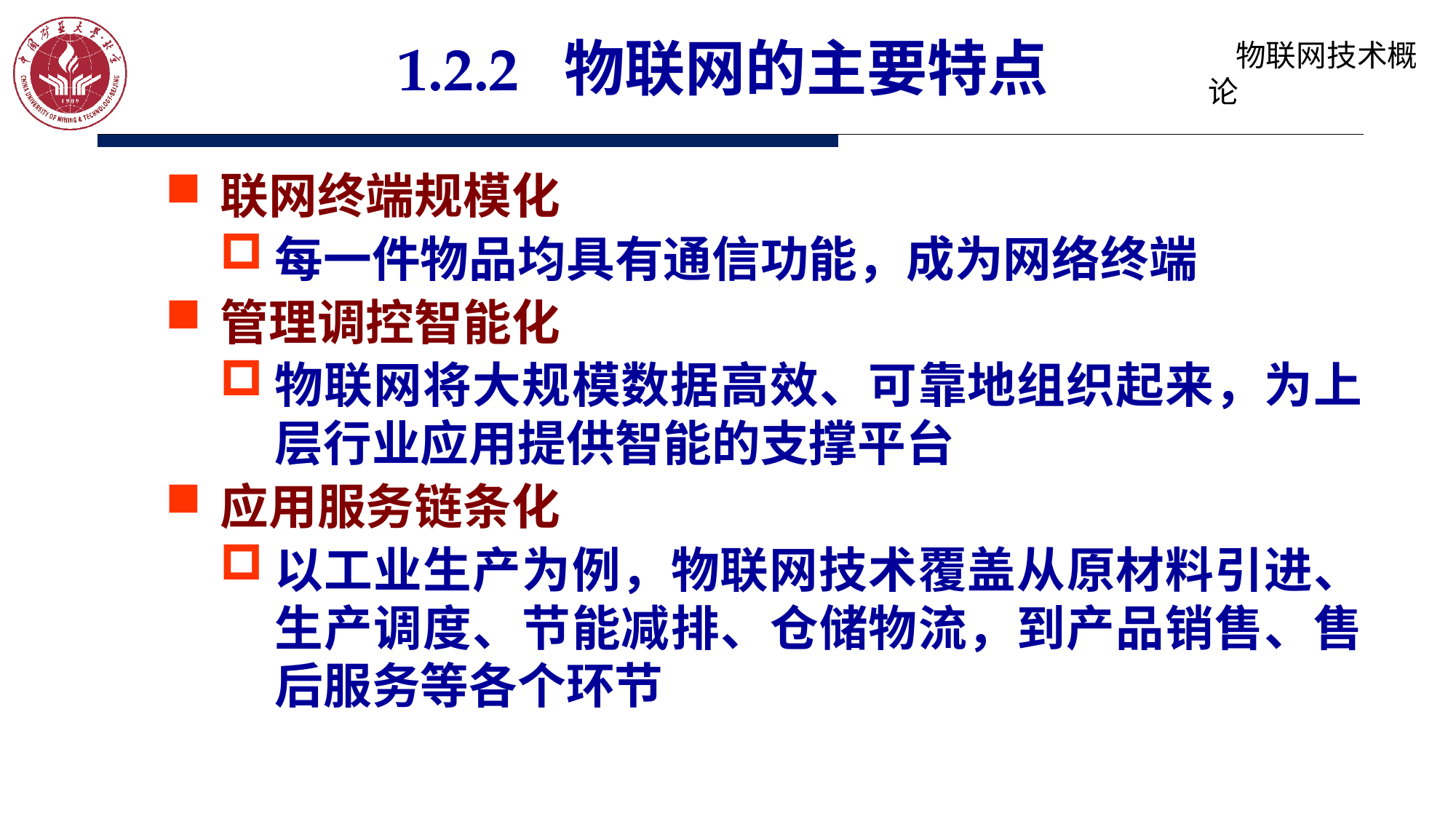

# 1.2.2  物联网的主要特点
联网终端规模化
每一件物品均具有通信功能，成为网络终端
管理调控智能化
物联网将大规模数据高效、可靠地组织起来，为上层行业应用提供智能的支撑平台
应用服务链条化
以工业生产为例，物联网技术覆盖从原材料引进、生产调度、节能减排、仓储物流，到产品销售、售后服务等各个环节